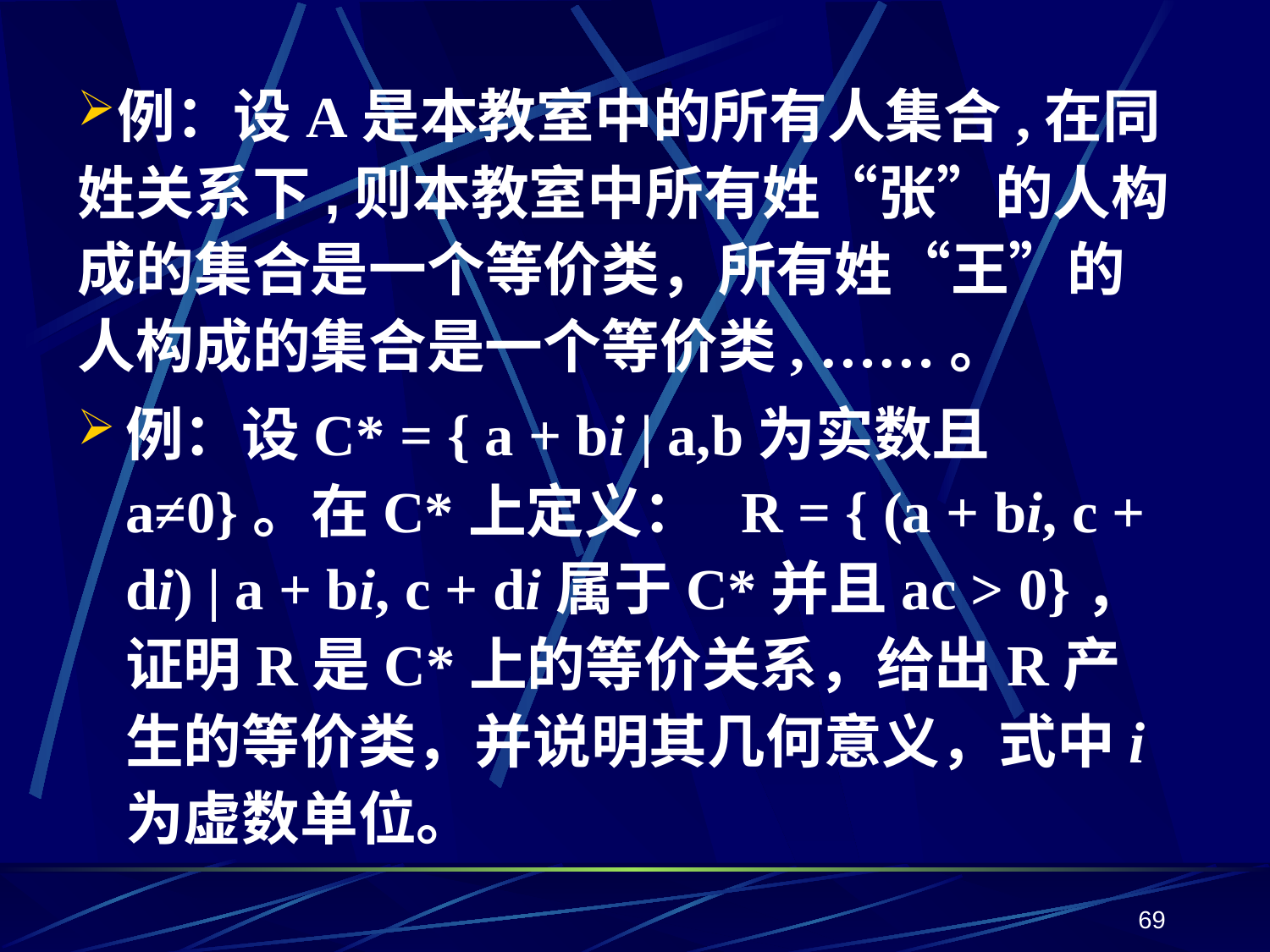

例：设A是本教室中的所有人集合,在同姓关系下,则本教室中所有姓“张”的人构成的集合是一个等价类，所有姓“王”的人构成的集合是一个等价类, ……。
例：设C* = { a + bi | a,b为实数且a≠0}。在C*上定义：  R = { (a + bi, c + di) | a + bi, c + di属于C*并且ac > 0}，证明R是C*上的等价关系，给出R产生的等价类，并说明其几何意义，式中i为虚数单位。
69